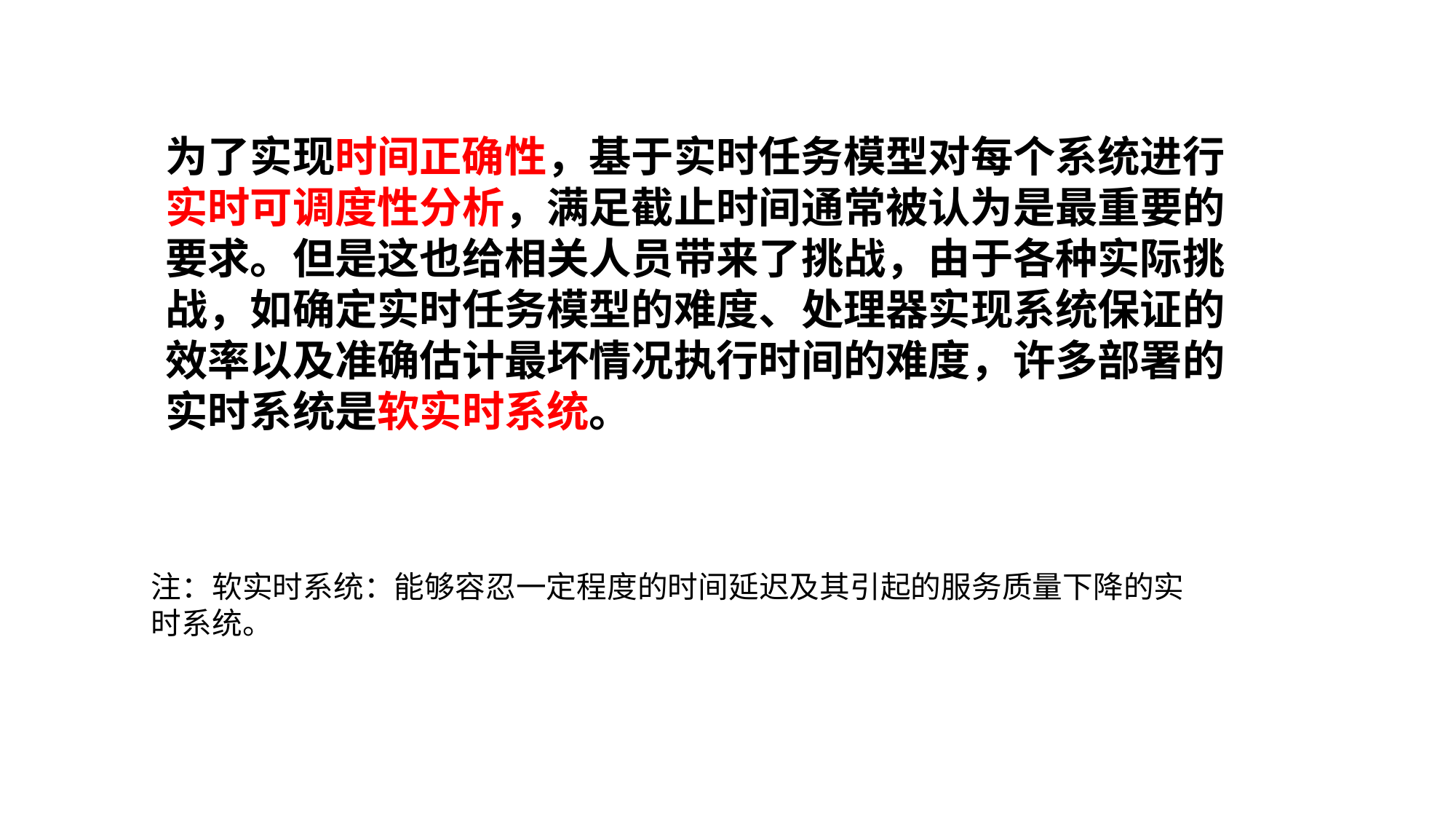

为了实现时间正确性，基于实时任务模型对每个系统进行实时可调度性分析，满足截止时间通常被认为是最重要的要求。但是这也给相关人员带来了挑战，由于各种实际挑战，如确定实时任务模型的难度、处理器实现系统保证的效率以及准确估计最坏情况执行时间的难度，许多部署的实时系统是软实时系统。
注：软实时系统：能够容忍一定程度的时间延迟及其引起的服务质量下降的实时系统。